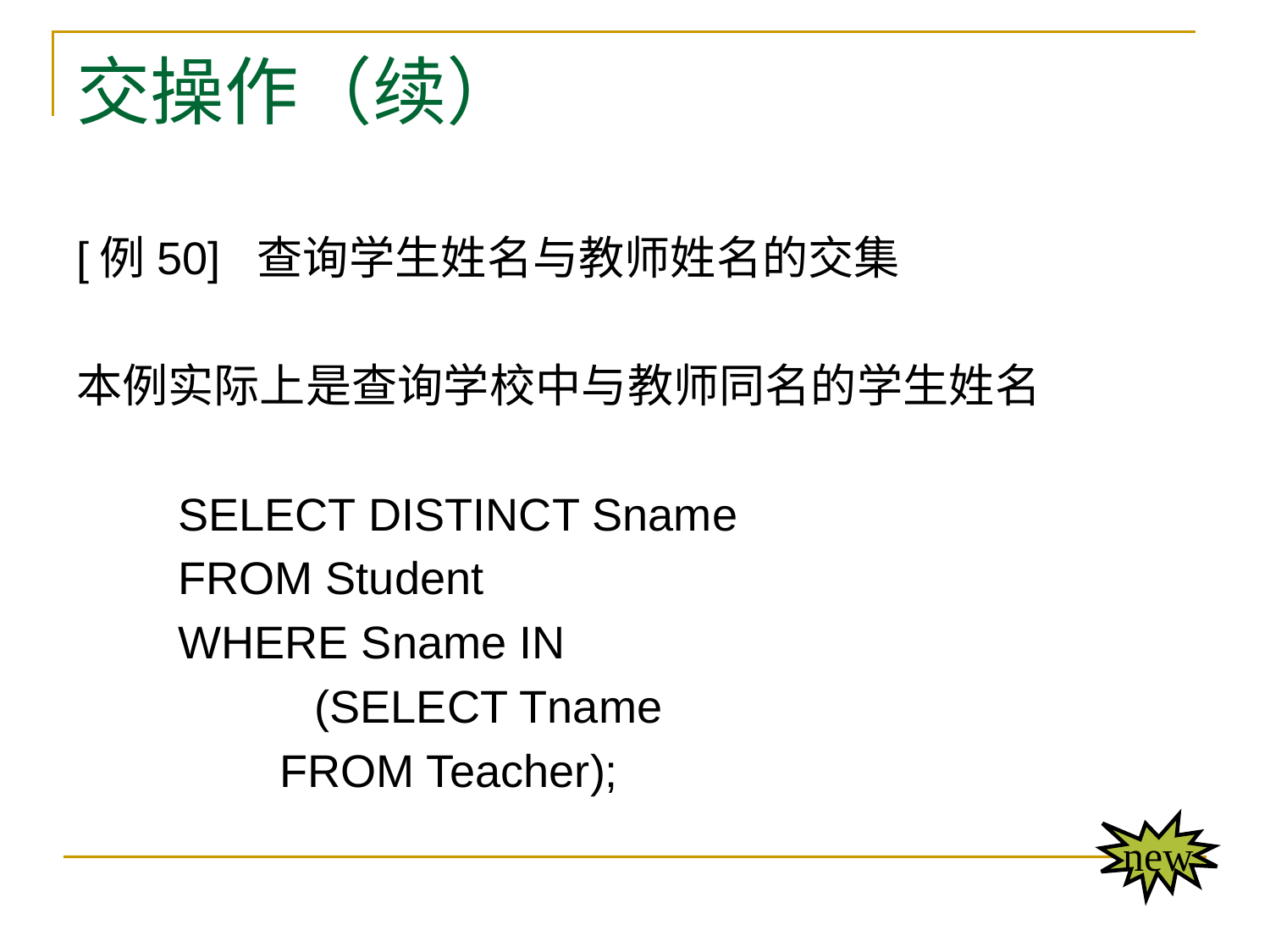

# 交操作（续）
[例50]  查询学生姓名与教师姓名的交集

本例实际上是查询学校中与教师同名的学生姓名

        SELECT DISTINCT Sname
        FROM Student
        WHERE Sname IN
        	     (SELECT Tname
                FROM Teacher);
new